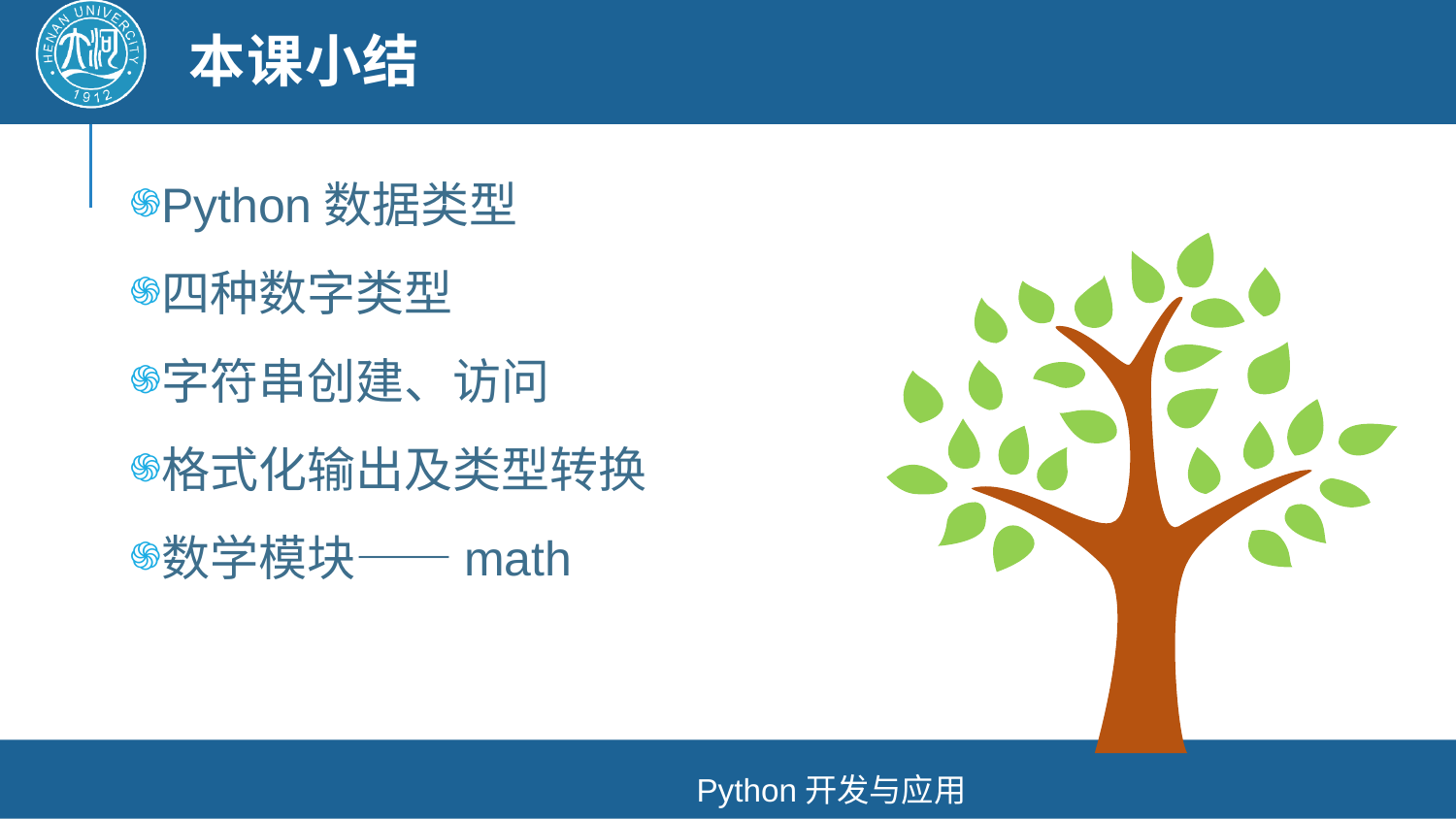

# 本课小结
Python数据类型
四种数字类型
字符串创建、访问
格式化输出及类型转换
数学模块——math

Python开发与应用
91